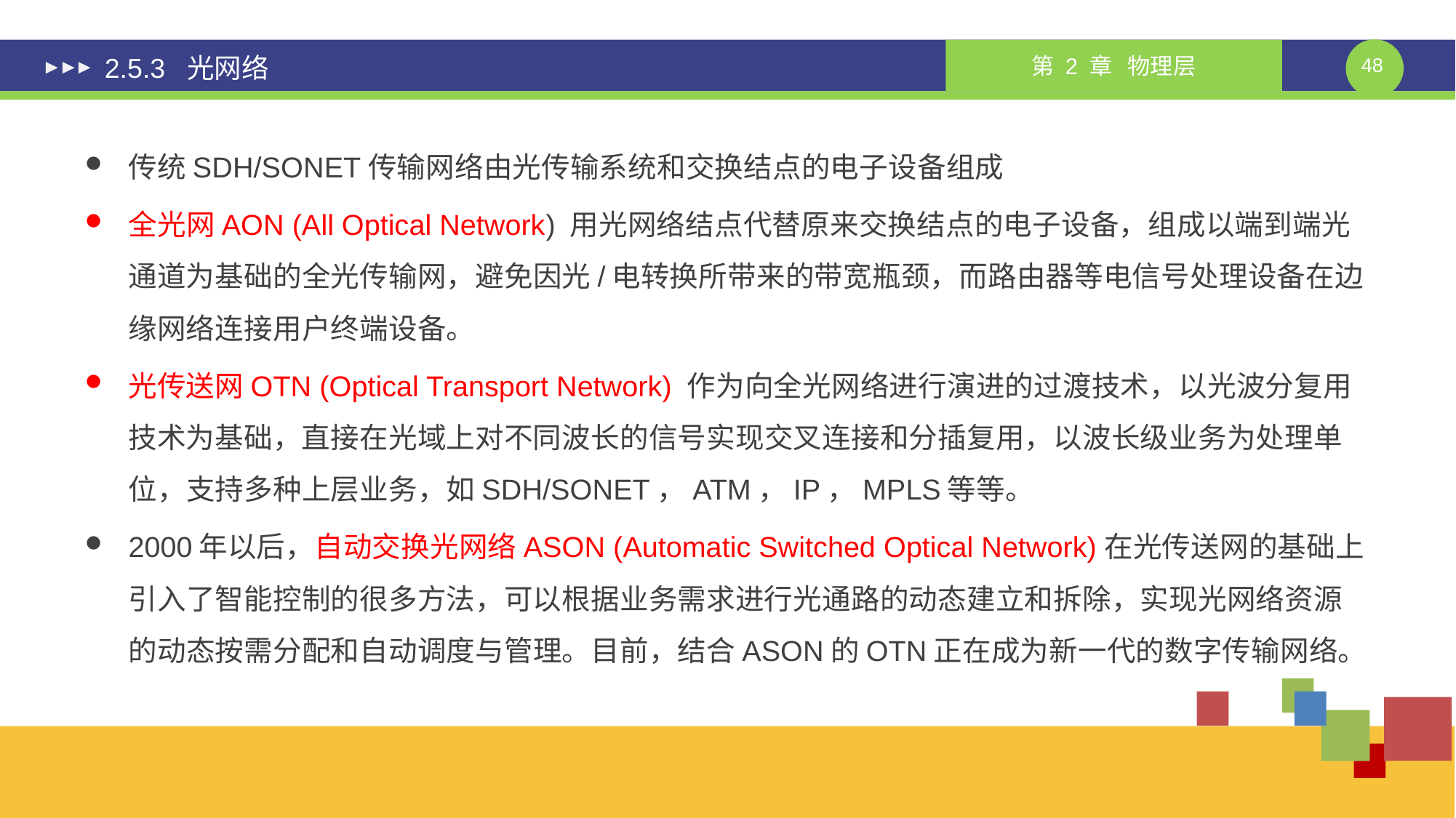

# 2.5.3  光网络
传统SDH/SONET传输网络由光传输系统和交换结点的电子设备组成
全光网AON (All Optical Network) 用光网络结点代替原来交换结点的电子设备，组成以端到端光通道为基础的全光传输网，避免因光/电转换所带来的带宽瓶颈，而路由器等电信号处理设备在边缘网络连接用户终端设备。
光传送网OTN (Optical Transport Network) 作为向全光网络进行演进的过渡技术，以光波分复用技术为基础，直接在光域上对不同波长的信号实现交叉连接和分插复用，以波长级业务为处理单位，支持多种上层业务，如SDH/SONET，ATM，IP，MPLS等等。
2000年以后，自动交换光网络ASON (Automatic Switched Optical Network)在光传送网的基础上引入了智能控制的很多方法，可以根据业务需求进行光通路的动态建立和拆除，实现光网络资源的动态按需分配和自动调度与管理。目前，结合ASON的OTN正在成为新一代的数字传输网络。

课件制作人：谢钧 谢希仁